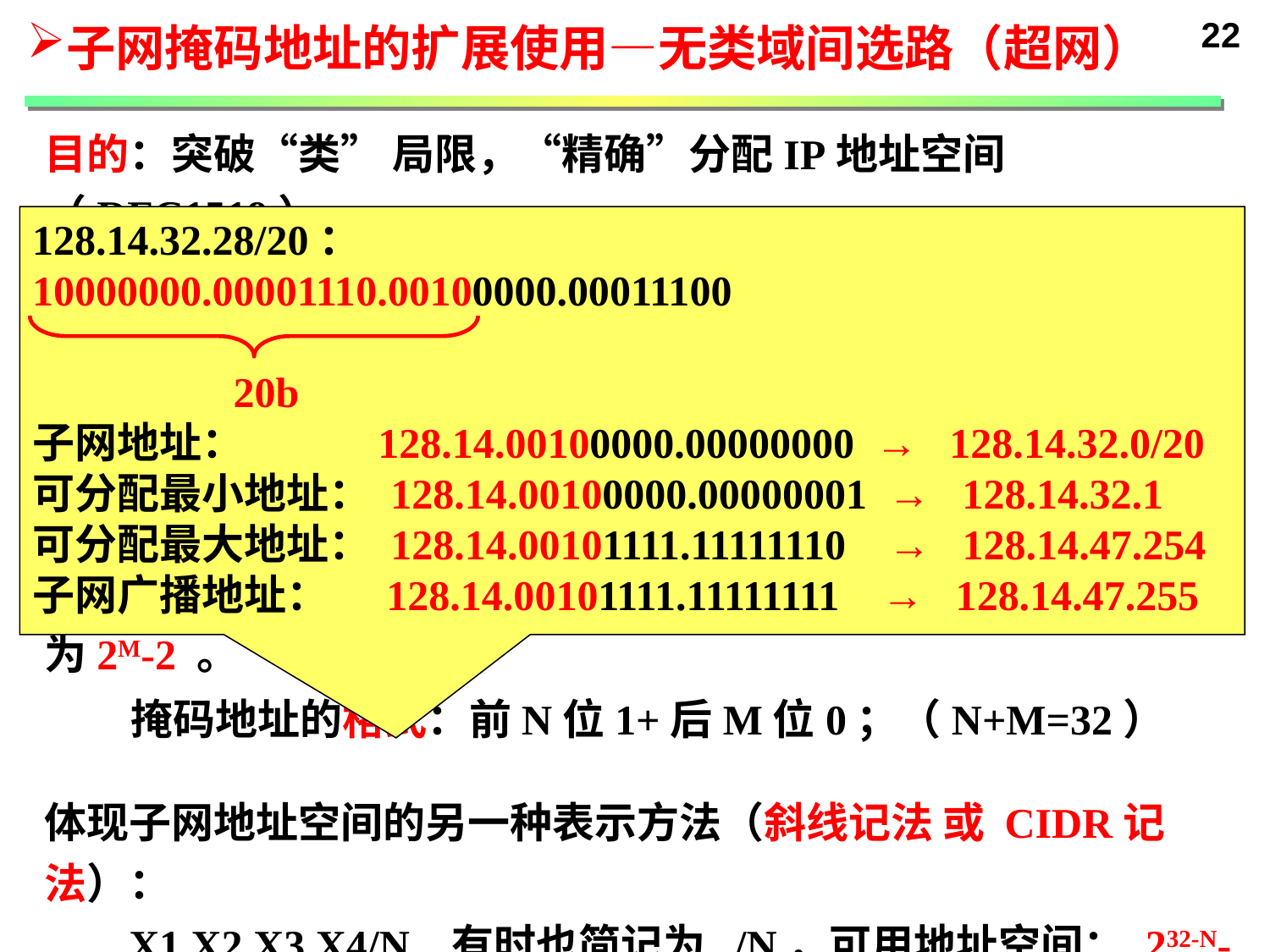

22
子网掩码地址的扩展使用—无类域间选路（超网）

目的：突破“类” 局限，“精确”分配IP地址空间（RFC1519）
         —无类域间路由选择 CIDR (Classless Inter-Domain Routing)。
原因：A-B类网偏少，C类网偏多，子网间转发需要路由器支持；能否减少路由器的个数，或者提高路由效率？
方法：利用掩码地址中为全’1’的前N位标识子网的Netid，为全’0’的后M位标识子网的Hostid，对应的可用子网地址空间为2M-2 。
        掩码地址的格式：前N位1+后M位0；（N+M=32）

体现子网地址空间的另一种表示方法（斜线记法 或 CIDR记法）：
        X1.X2.X3.X4/N   有时也简记为  /N，可用地址空间： 232-N-2。
例如：128.14.32.28/20   地址块的最小地址：128.14.32.0
            128.14.32.28/20   地址块的最大地址：128.14.47.255
            可用地址数：212-2，主机号全 0 和全 1 的地址不分配。

128.14.32.28/20：
10000000.00001110.00100000.00011100

                   20b
子网地址：             128.14.00100000.00000000  →   128.14.32.0/20
可分配最小地址： 128.14.00100000.00000001  →   128.14.32.1
可分配最大地址： 128.14.00101111.11111110    →   128.14.47.254
子网广播地址：     128.14.00101111.11111111    →   128.14.47.255